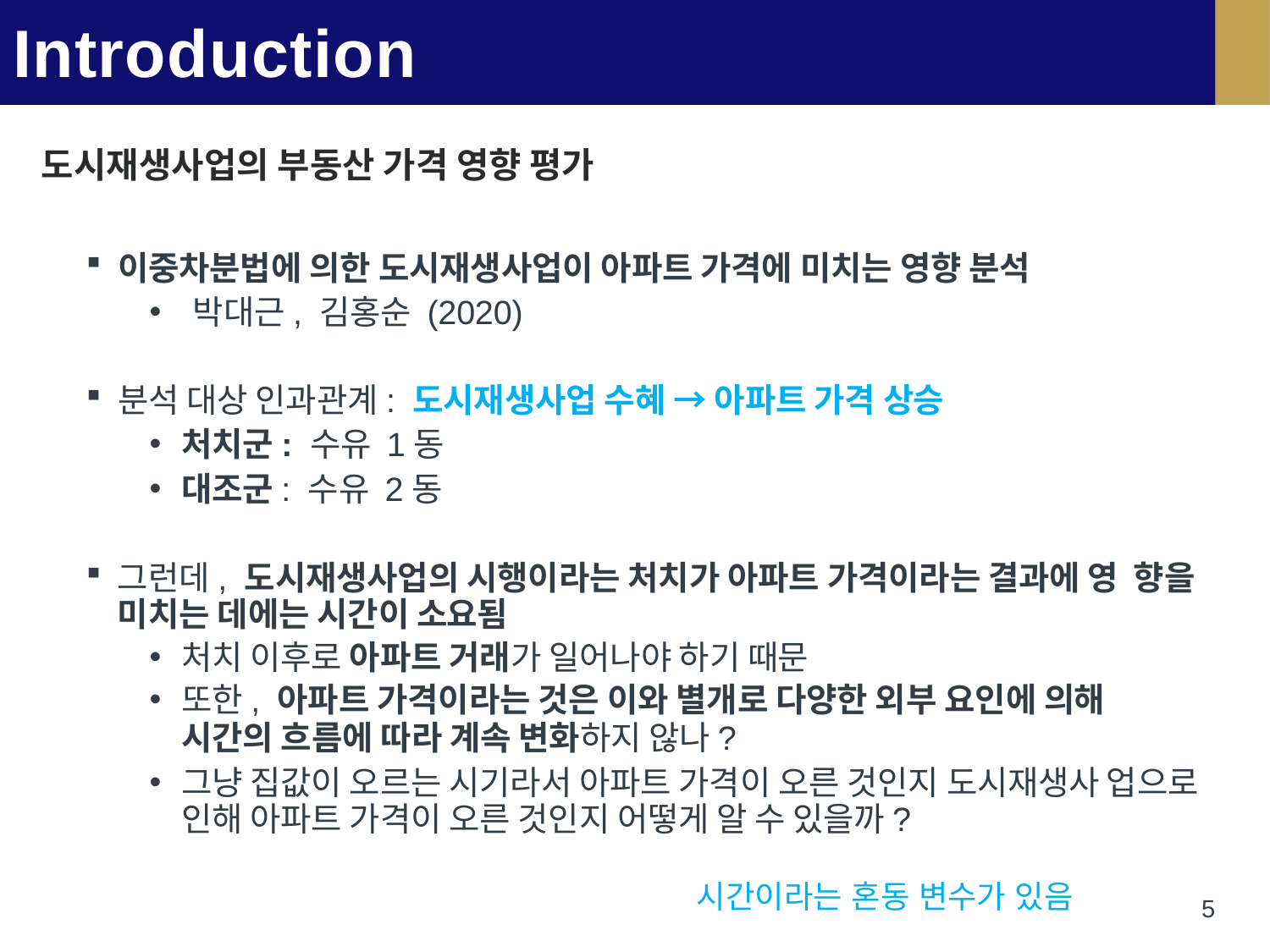

# Introduction
도시재생사업의 부동산 가격 영향 평가
이중차분법에 의한 도시재생사업이 아파트 가격에 미치는 영향 분석
박대근, 김홍순 (2020)
분석 대상 인과관계: 도시재생사업 수혜 → 아파트 가격 상승
처치군: 수유 1동
대조군: 수유 2동
그런데, 도시재생사업의 시행이라는 처치가 아파트 가격이라는 결과에 영 	향을 미치는 데에는 시간이 소요됨
처치 이후로 아파트 거래가 일어나야 하기 때문
또한, 아파트 가격이라는 것은 이와 별개로 다양한 외부 요인에 의해
시간의 흐름에 따라 계속 변화하지 않나?
그냥 집값이 오르는 시기라서 아파트 가격이 오른 것인지 도시재생사 업으로 인해 아파트 가격이 오른 것인지 어떻게 알 수 있을까?
시간이라는 혼동 변수가 있음
5